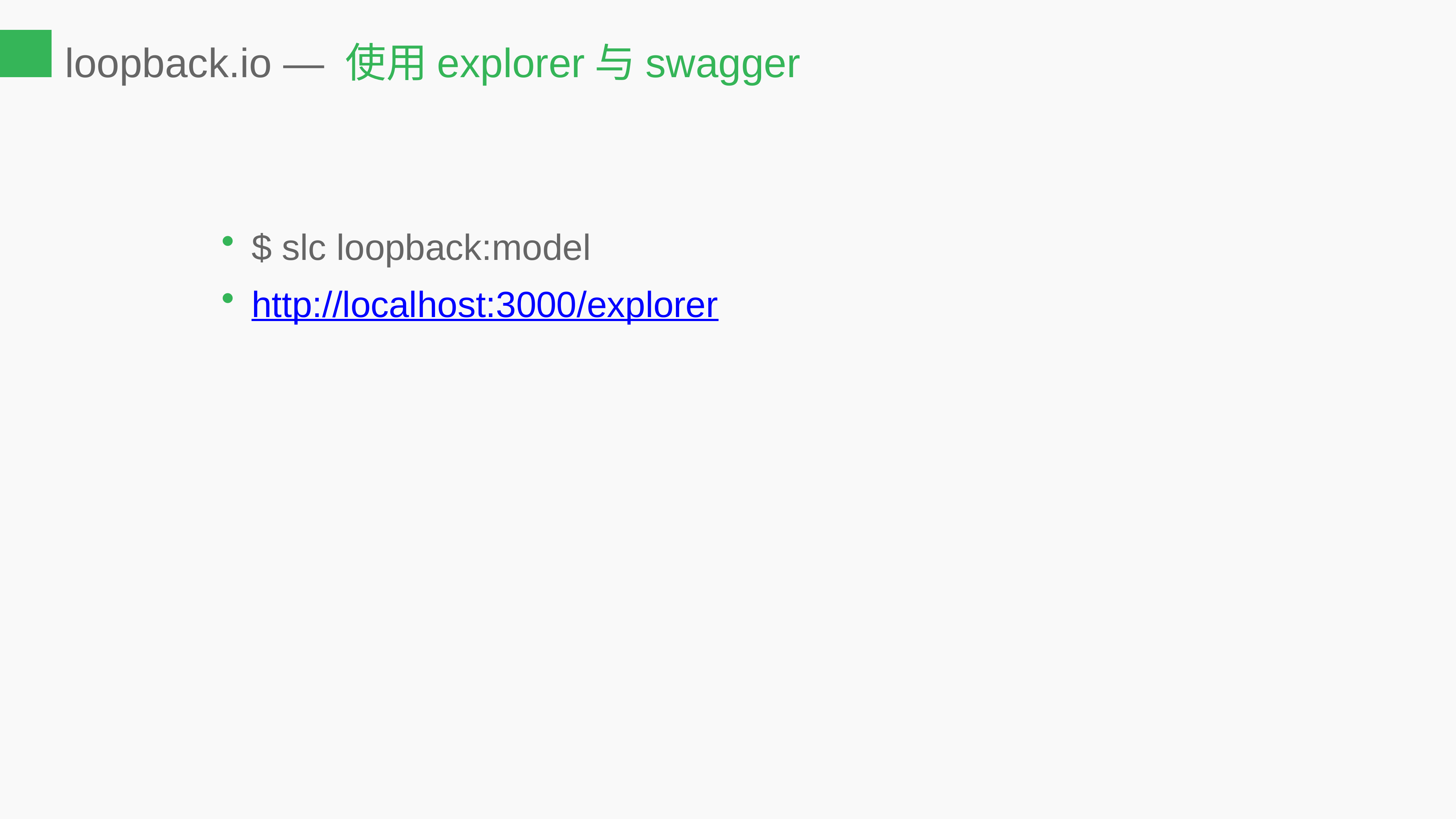

loopback.io — 使用explorer与swagger
$ slc loopback:model
http://localhost:3000/explorer